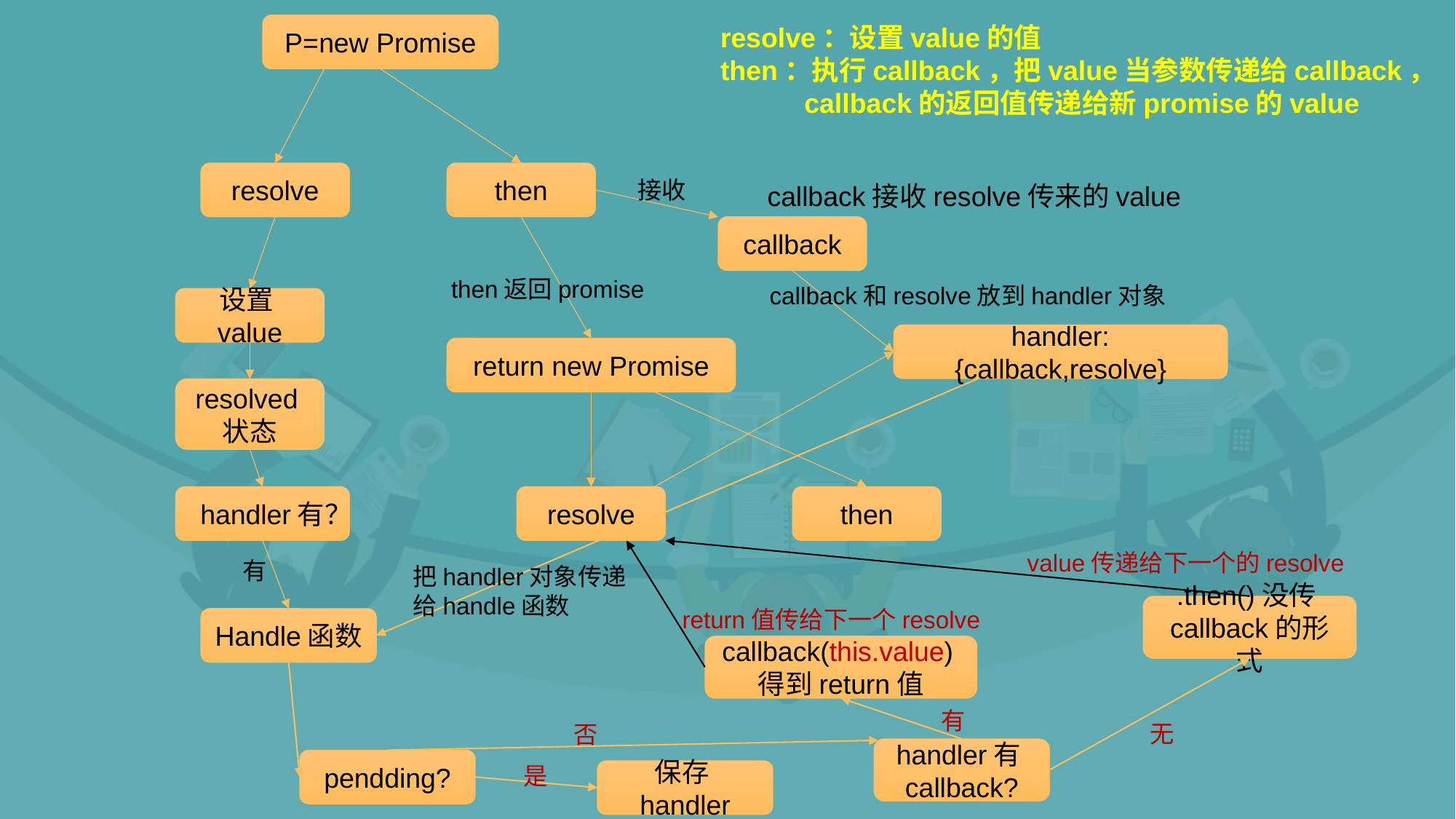

P=new Promise
resolve：设置value的值
then：执行callback，把value当参数传递给callback，
           callback的返回值传递给新promise的value
resolve
then
接收
callback接收resolve传来的value
callback
then返回promise
callback和resolve放到handler对象
设置value
handler:{callback,resolve}
return new Promise
resolved状态
handler有？
resolve
then
value传递给下一个的resolve
有
把handler对象传递
给handle函数
.then()没传callback的形式
return值传给下一个resolve
Handle函数
callback(this.value)得到return值
有
无
否
handler有callback?
pendding?
是
保存handler